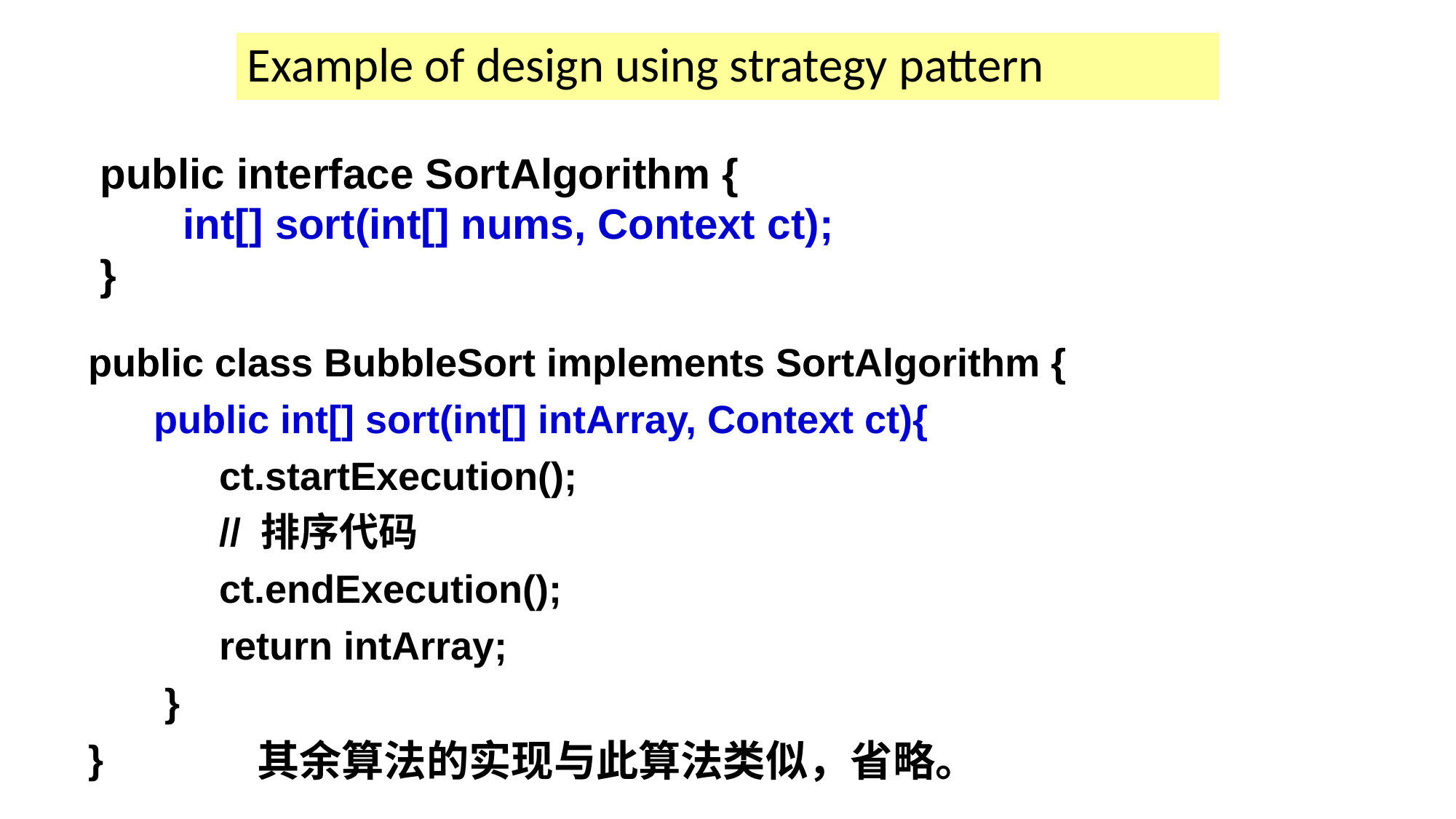

# Example of design using strategy pattern
public interface SortAlgorithm {
       int[] sort(int[] nums, Context ct);
}
public class BubbleSort implements SortAlgorithm {
      public int[] sort(int[] intArray, Context ct){
            ct.startExecution();
            // 排序代码
            ct.endExecution();
            return intArray;
       }
}
其余算法的实现与此算法类似，省略。